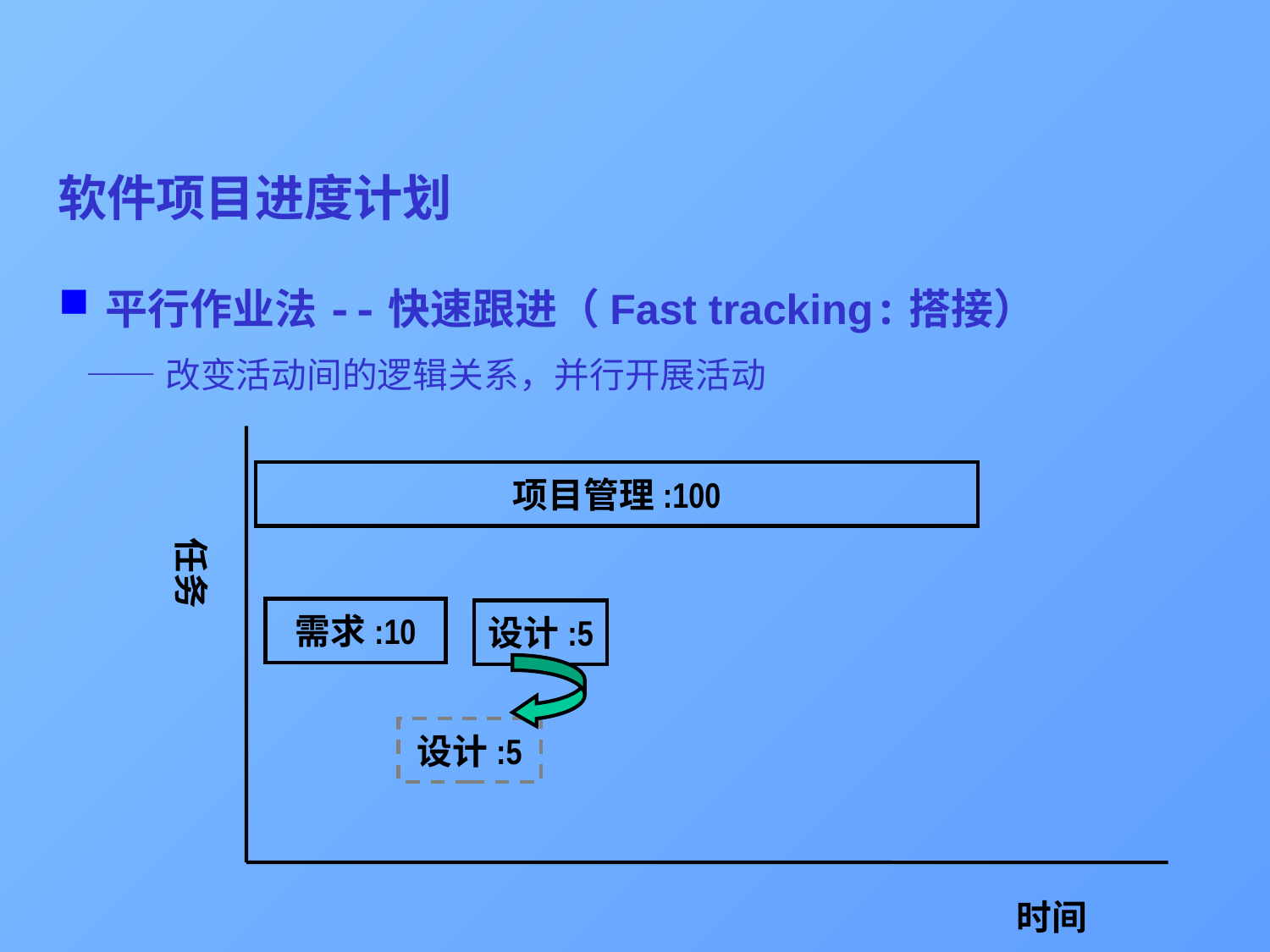

# 软件项目进度计划
平行作业法--快速跟进（Fast tracking:搭接）
   ——改变活动间的逻辑关系，并行开展活动

任务
项目管理:100
需求:10
设计:5

设计:5

时间